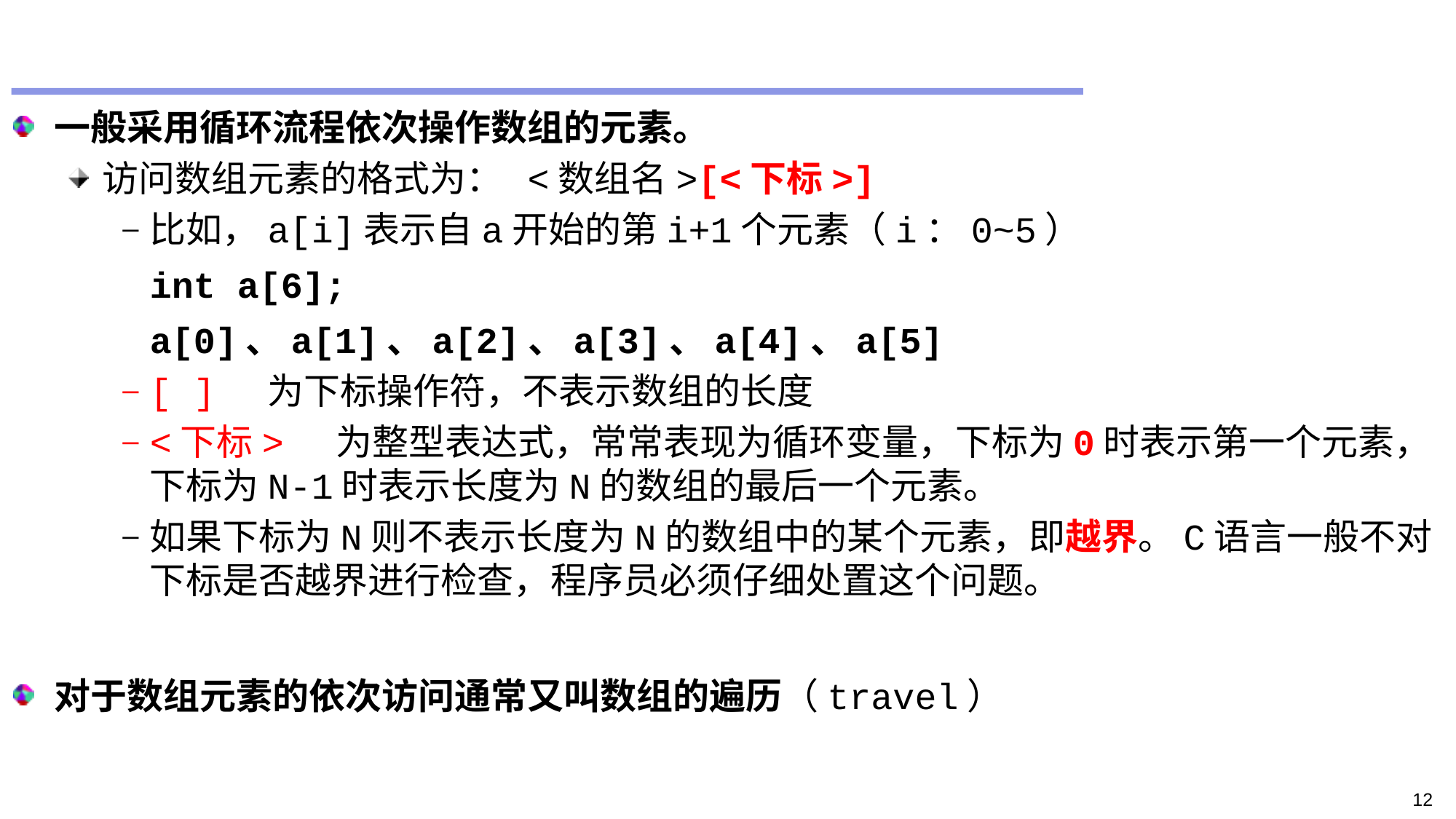

#
一般采用循环流程依次操作数组的元素。
访问数组元素的格式为：  <数组名>[<下标>]
比如，a[i]表示自a开始的第i+1个元素（i：0~5）
	int a[6];
	a[0]、a[1]、a[2]、a[3]、a[4]、a[5]
[ ]  为下标操作符，不表示数组的长度
<下标>  为整型表达式，常常表现为循环变量，下标为0时表示第一个元素，下标为N-1时表示长度为N的数组的最后一个元素。
如果下标为N则不表示长度为N的数组中的某个元素，即越界。C语言一般不对下标是否越界进行检查，程序员必须仔细处置这个问题。

对于数组元素的依次访问通常又叫数组的遍历（travel）
12